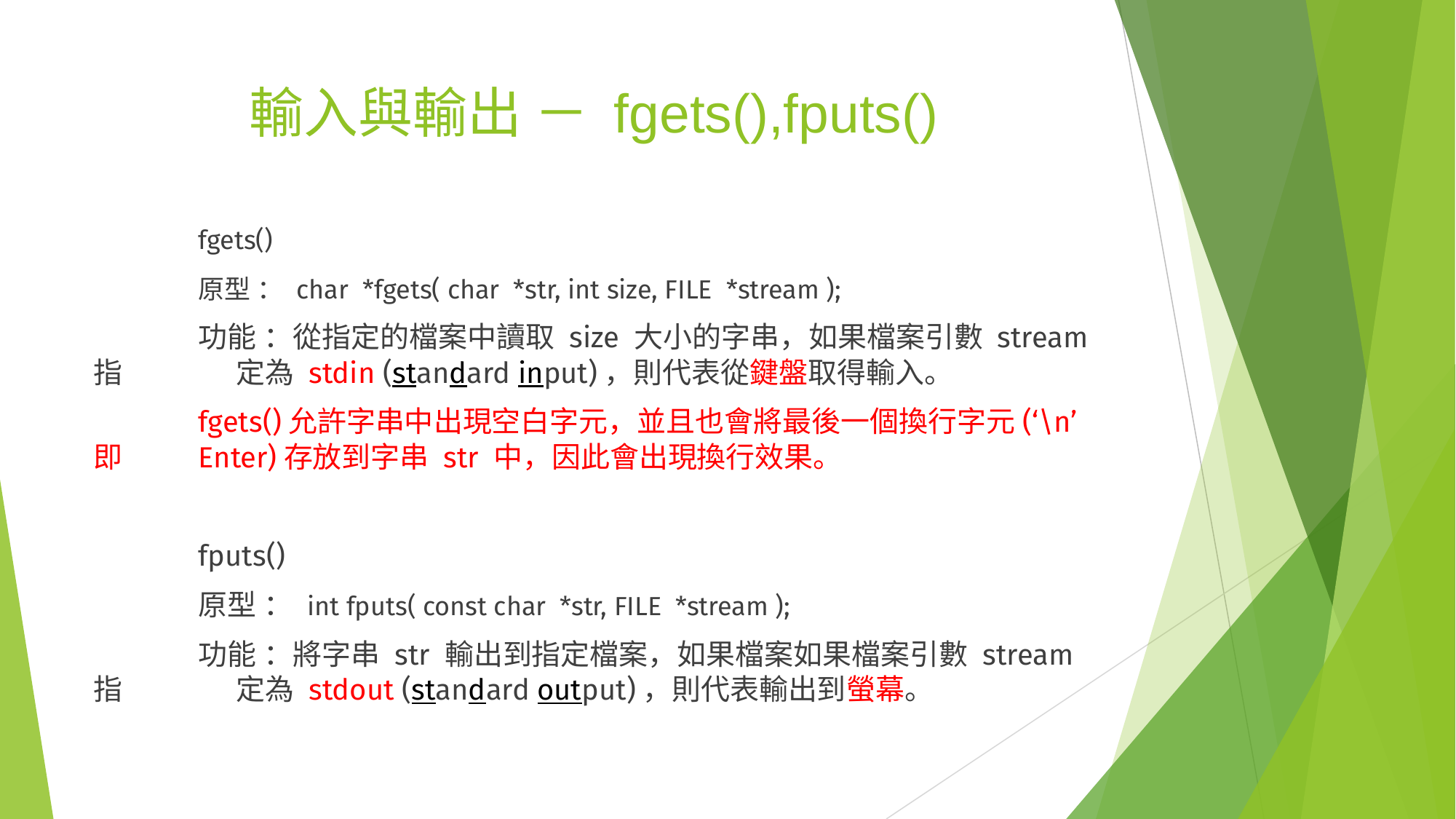

# 輸入與輸出 － fgets(),fputs()
	fgets()
	原型 ： char  *fgets( char  *str, int size, FILE  *stream );
	功能 ：從指定的檔案中讀取 size 大小的字串，如果檔案引數 stream 指		     定為 stdin (standard input)，則代表從鍵盤取得輸入。
	fgets()允許字串中出現空白字元，並且也會將最後一個換行字元(‘\n’ 即	Enter)存放到字串 str 中，因此會出現換行效果。

	fputs()
	原型 ： int fputs( const char  *str, FILE  *stream );
	功能 ：將字串 str 輸出到指定檔案，如果檔案如果檔案引數 stream 指		     定為 stdout (standard output)，則代表輸出到螢幕。